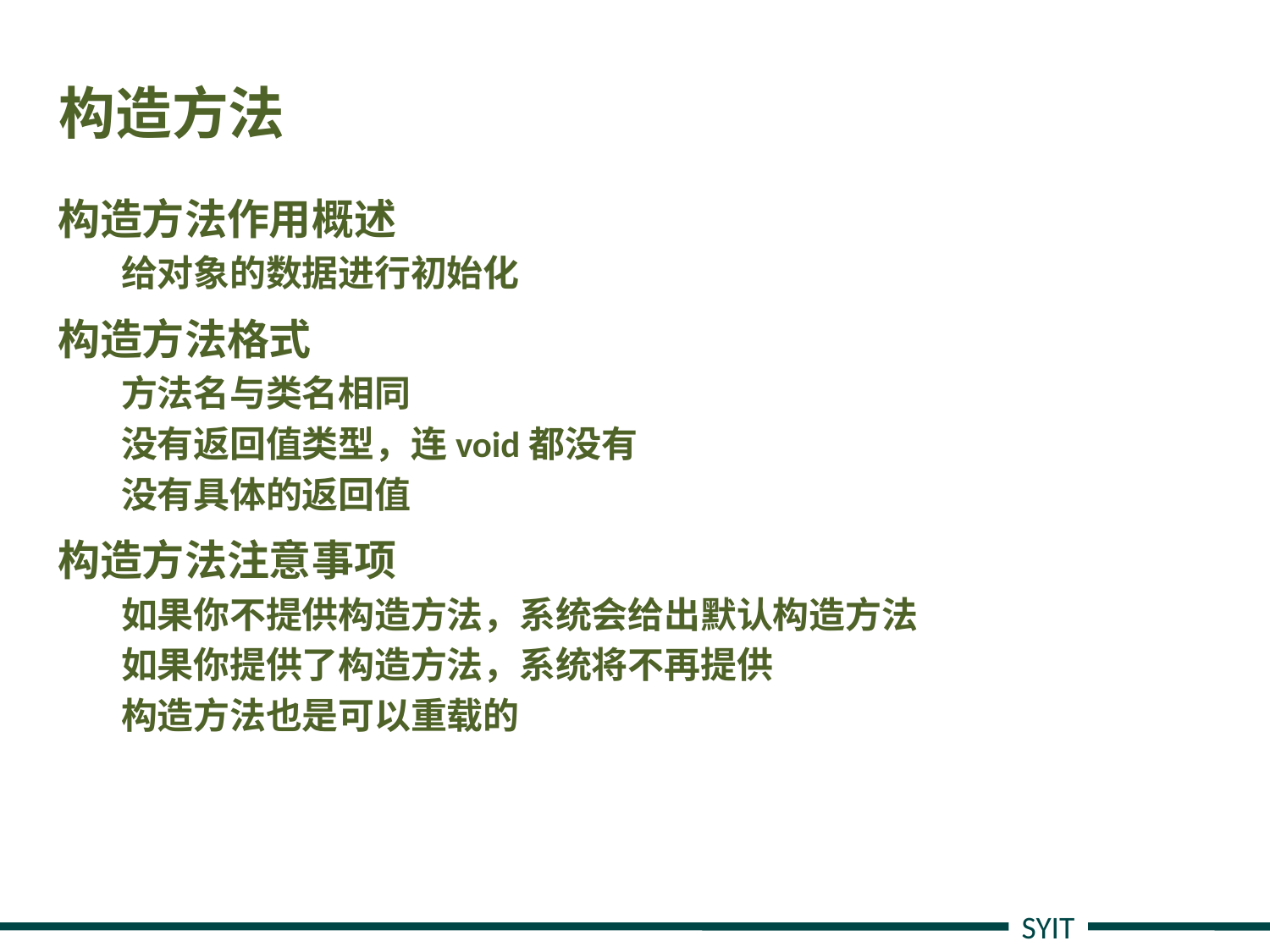

# 构造方法
构造方法作用概述
给对象的数据进行初始化
构造方法格式
方法名与类名相同
没有返回值类型，连void都没有
没有具体的返回值
构造方法注意事项
如果你不提供构造方法，系统会给出默认构造方法
如果你提供了构造方法，系统将不再提供
构造方法也是可以重载的
SYIT